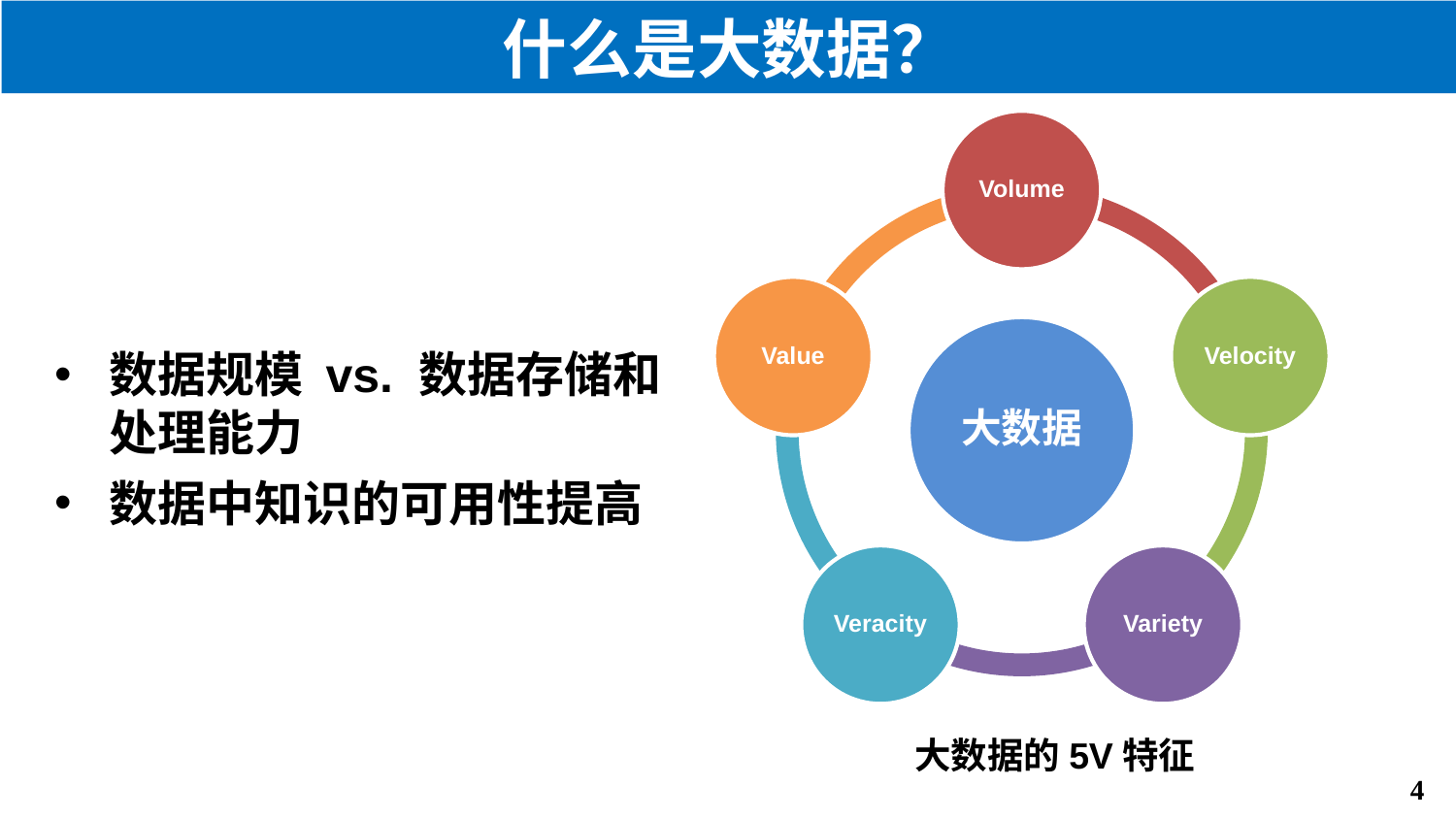

# 什么是大数据？
大数据
Volume
Velocity
Variety
Veracity
Value
数据规模 vs. 数据存储和处理能力
数据中知识的可用性提高
大数据的5V特征